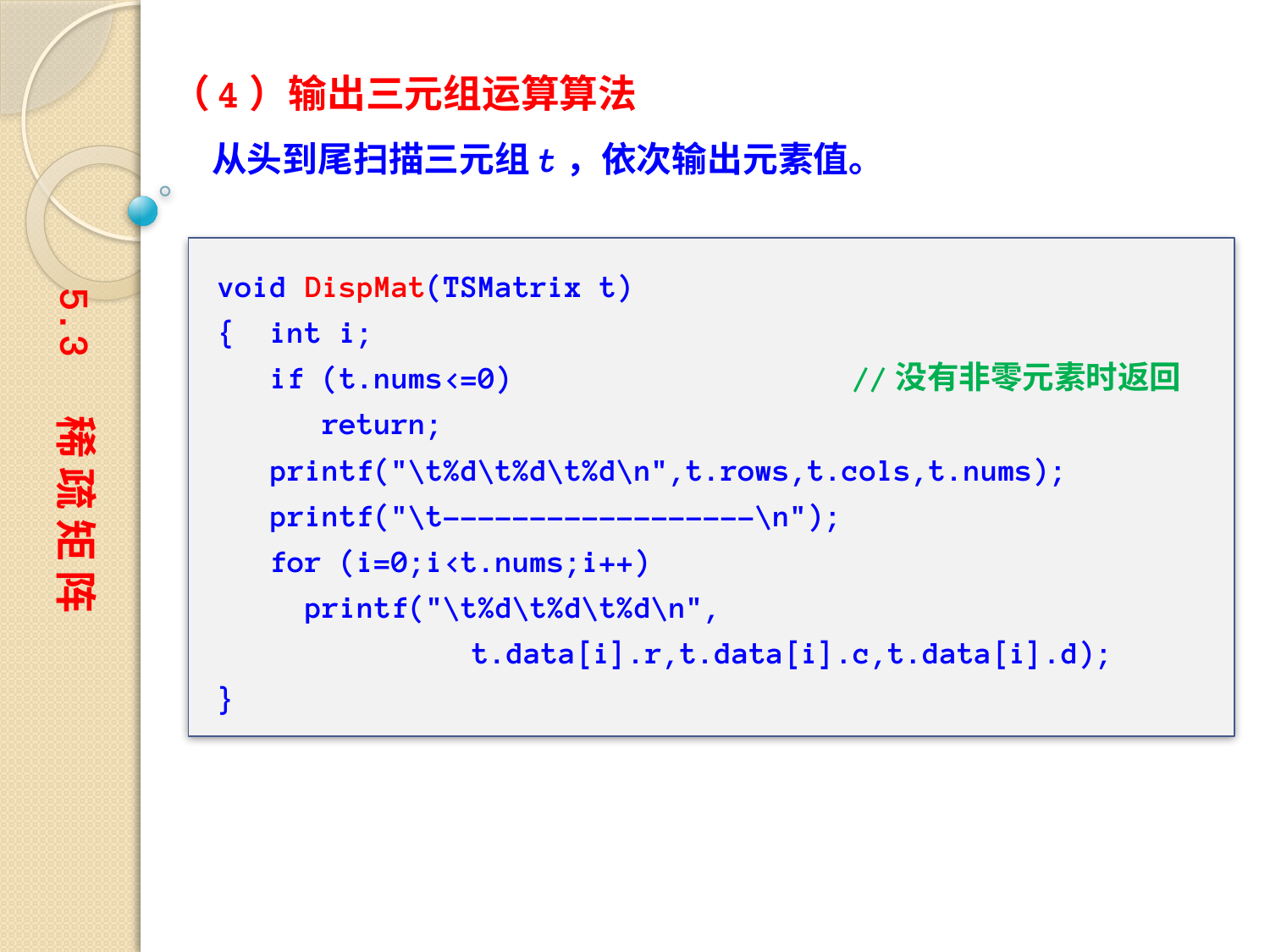

（4）输出三元组运算算法
    从头到尾扫描三元组t，依次输出元素值。
void DispMat(TSMatrix t)
{  int i;
   if (t.nums<=0)			//没有非零元素时返回
      return;
   printf("\t%d\t%d\t%d\n",t.rows,t.cols,t.nums);
   printf("\t------------------\n");
   for (i=0;i<t.nums;i++)
     printf("\t%d\t%d\t%d\n",
		t.data[i].r,t.data[i].c,t.data[i].d);
}
5.3  稀 疏 矩 阵